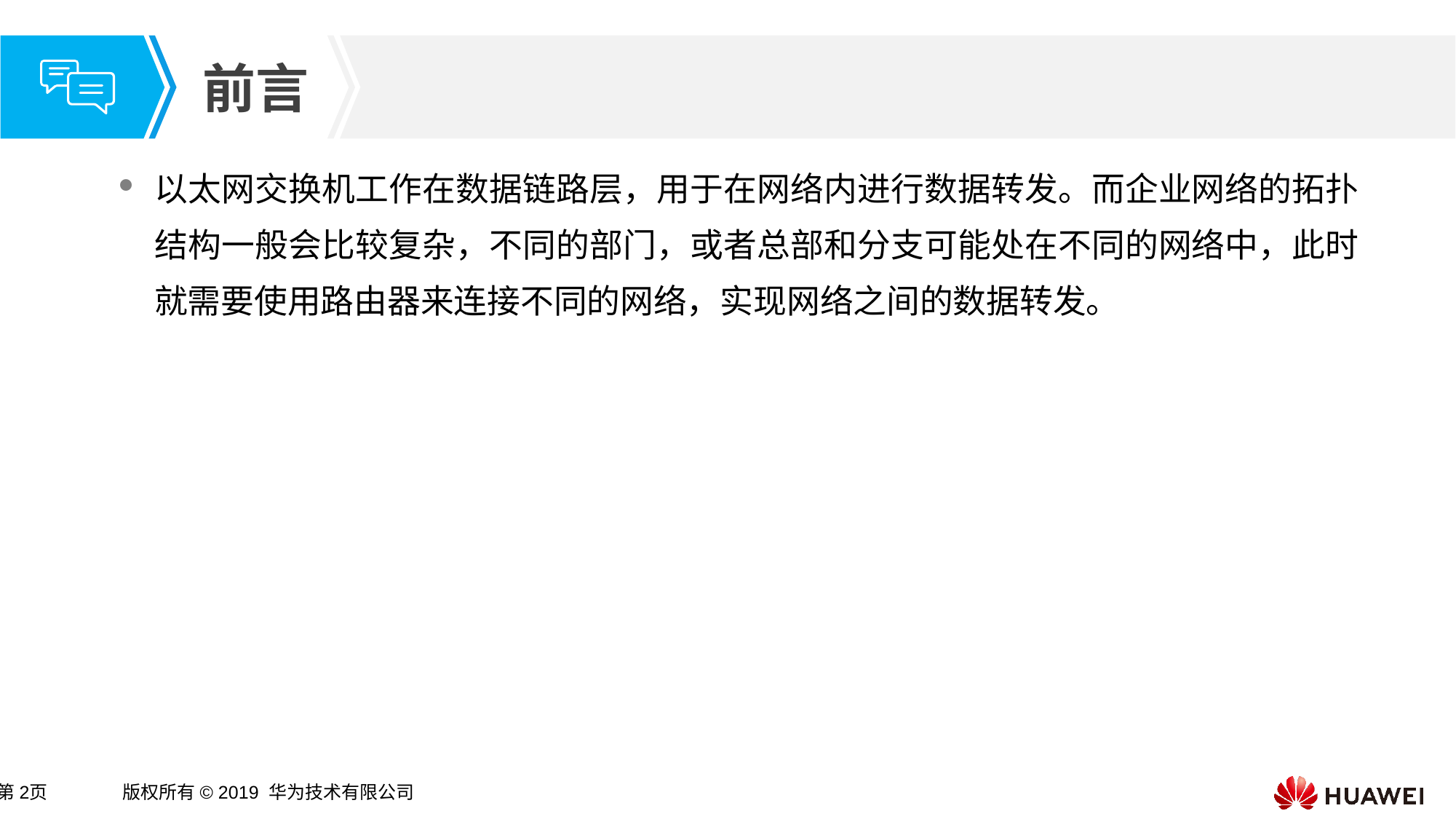

以太网交换机工作在数据链路层，用于在网络内进行数据转发。而企业网络的拓扑结构一般会比较复杂，不同的部门，或者总部和分支可能处在不同的网络中，此时就需要使用路由器来连接不同的网络，实现网络之间的数据转发。